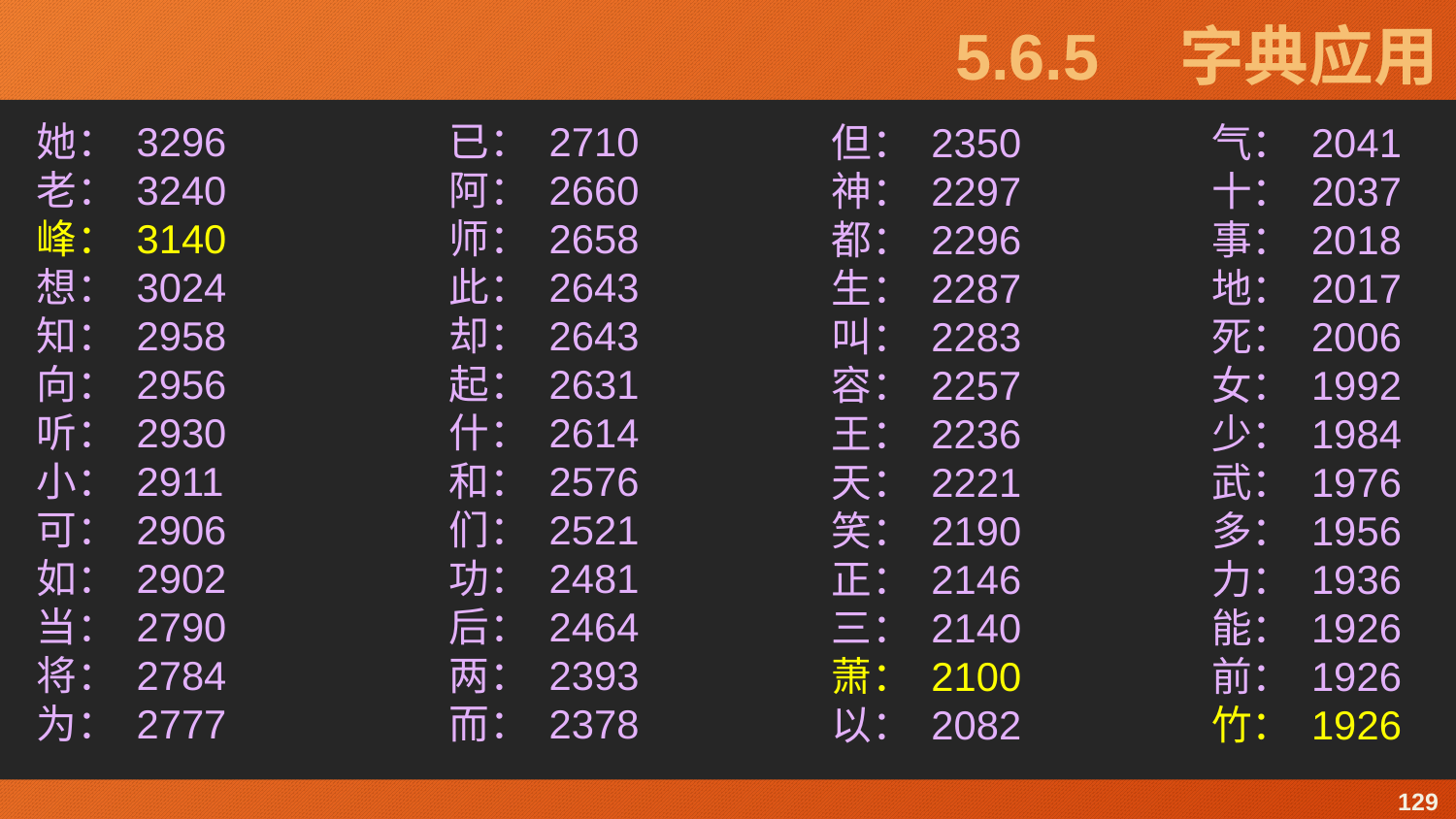

# 5.6.5　字典应用
她： 3296
老： 3240
峰： 3140
想： 3024
知： 2958
向： 2956
听： 2930
小： 2911
可： 2906
如： 2902
当： 2790
将： 2784
为： 2777
已： 2710
阿： 2660
师： 2658
此： 2643
却： 2643
起： 2631
什： 2614
和： 2576
们： 2521
功： 2481
后： 2464
两： 2393
而： 2378
但： 2350
神： 2297
都： 2296
生： 2287
叫： 2283
容： 2257
王： 2236
天： 2221
笑： 2190
正： 2146
三： 2140
萧： 2100
以： 2082
气： 2041
十： 2037
事： 2018
地： 2017
死： 2006
女： 1992
少： 1984
武： 1976
多： 1956
力： 1936
能： 1926
前： 1926
竹： 1926
129